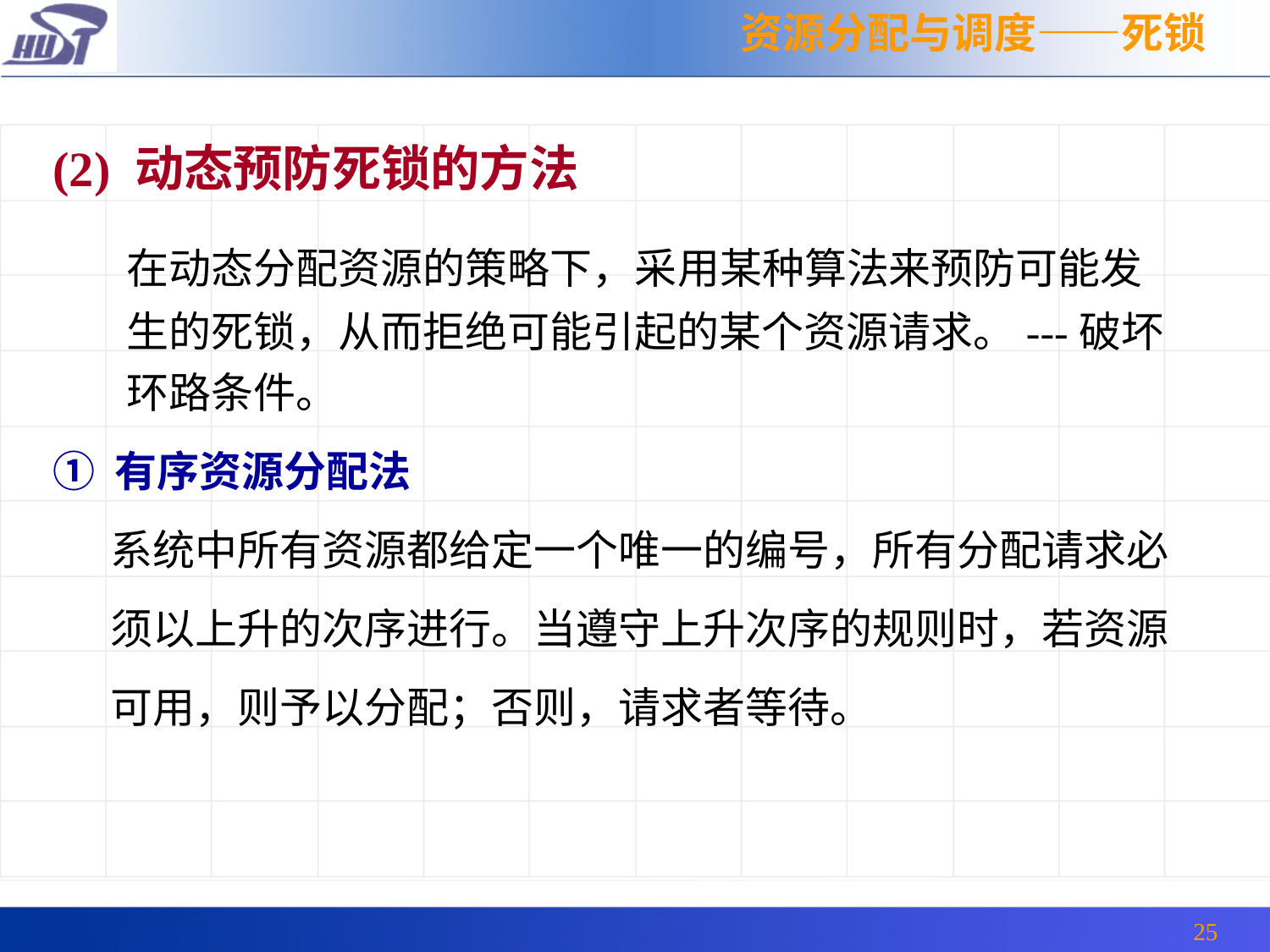

资源分配与调度——死锁
(2) 动态预防死锁的方法
	在动态分配资源的策略下，采用某种算法来预防可能发生的死锁，从而拒绝可能引起的某个资源请求。---破坏环路条件。
① 有序资源分配法
     系统中所有资源都给定一个唯一的编号，所有分配请求必
     须以上升的次序进行。当遵守上升次序的规则时，若资源
     可用，则予以分配；否则，请求者等待。
25